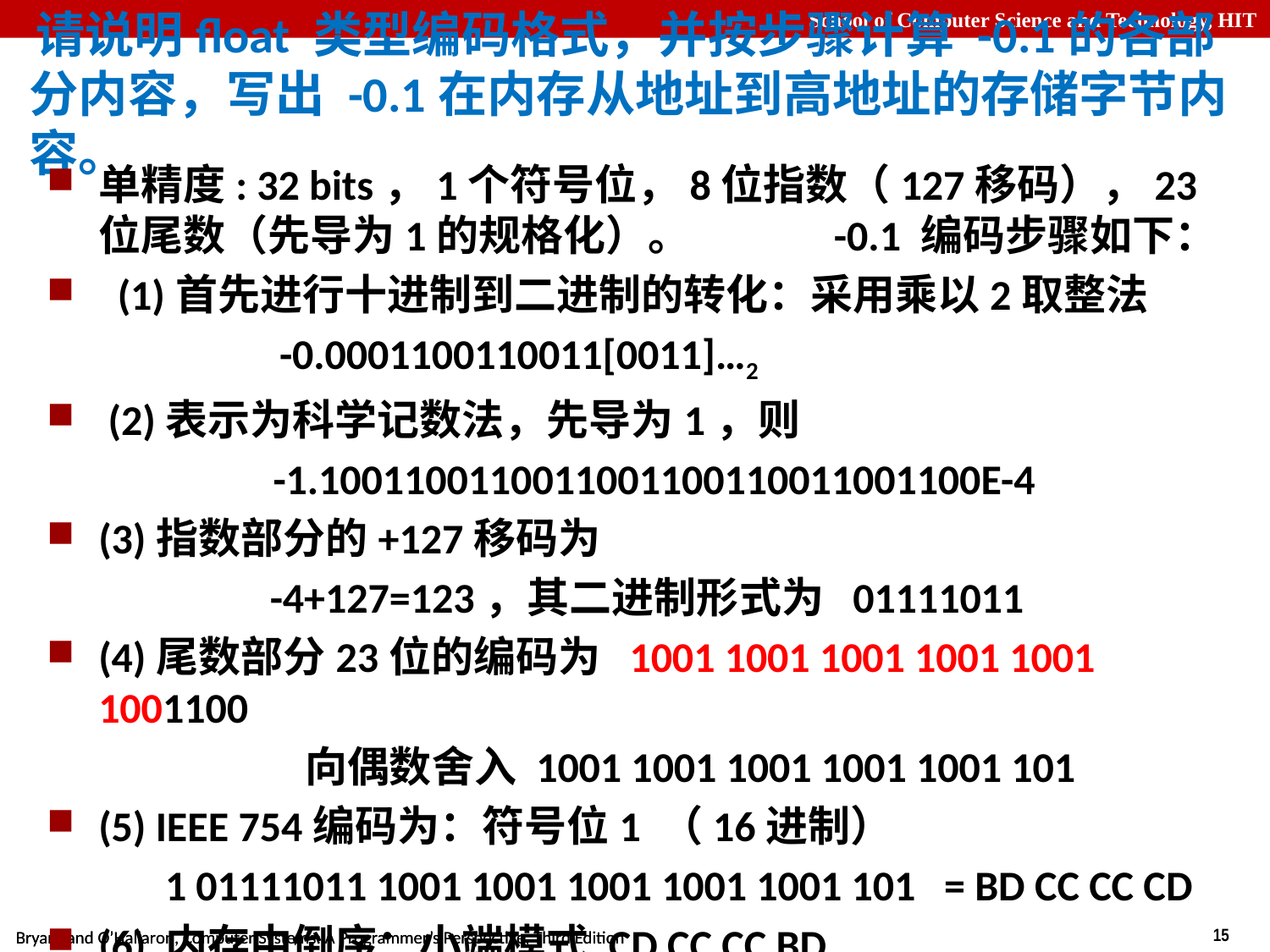

# 请说明float 类型编码格式，并按步骤计算 -0.1的各部分内容，写出 -0.1在内存从地址到高地址的存储字节内容。
单精度: 32 bits，1个符号位，8位指数（127移码），23位尾数（先导为1的规格化）。              -0.1 编码步骤如下：
  (1)首先进行十进制到二进制的转化：采用乘以2取整法
                        -0.0001100110011[0011]…2
 (2)表示为科学记数法，先导为1，则
     	          -1.1001100110011001100110011001100E-4
(3)指数部分的+127移码为
                       -4+127=123，其二进制形式为  01111011
(4)尾数部分23位的编码为  1001 1001 1001 1001 1001 1001100
		向偶数舍入 1001 1001 1001 1001 1001 101
(5) IEEE 754编码为：符号位1 （16进制）
            1 01111011 1001 1001 1001 1001 1001 101   = BD CC CC CD
(6) 内存中倒序：小端模式 CD CC CC BD